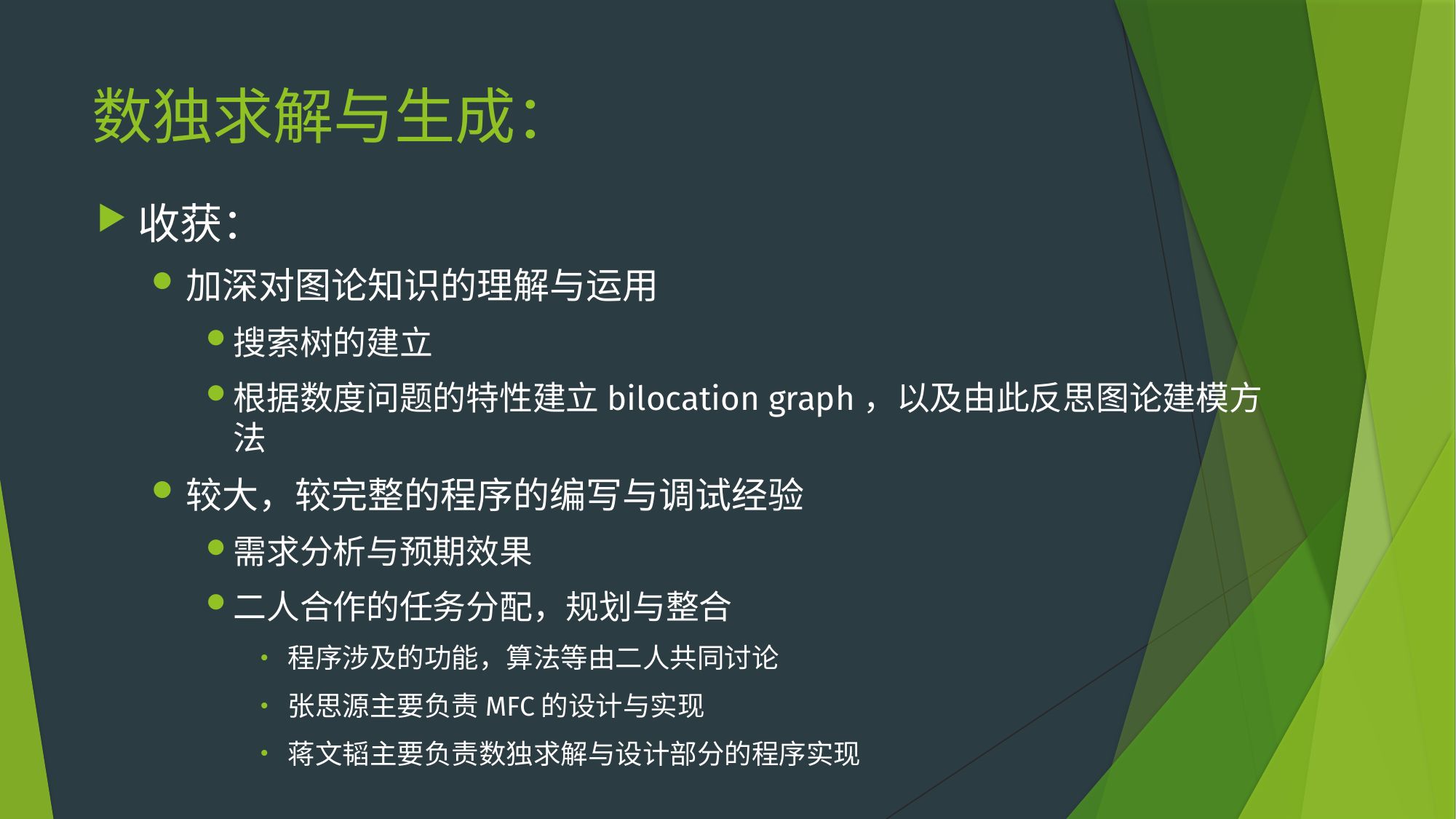

# 数独求解与生成：
收获：
加深对图论知识的理解与运用
搜索树的建立
根据数度问题的特性建立bilocation graph，以及由此反思图论建模方法
较大，较完整的程序的编写与调试经验
需求分析与预期效果
二人合作的任务分配，规划与整合
程序涉及的功能，算法等由二人共同讨论
张思源主要负责MFC的设计与实现
蒋文韬主要负责数独求解与设计部分的程序实现